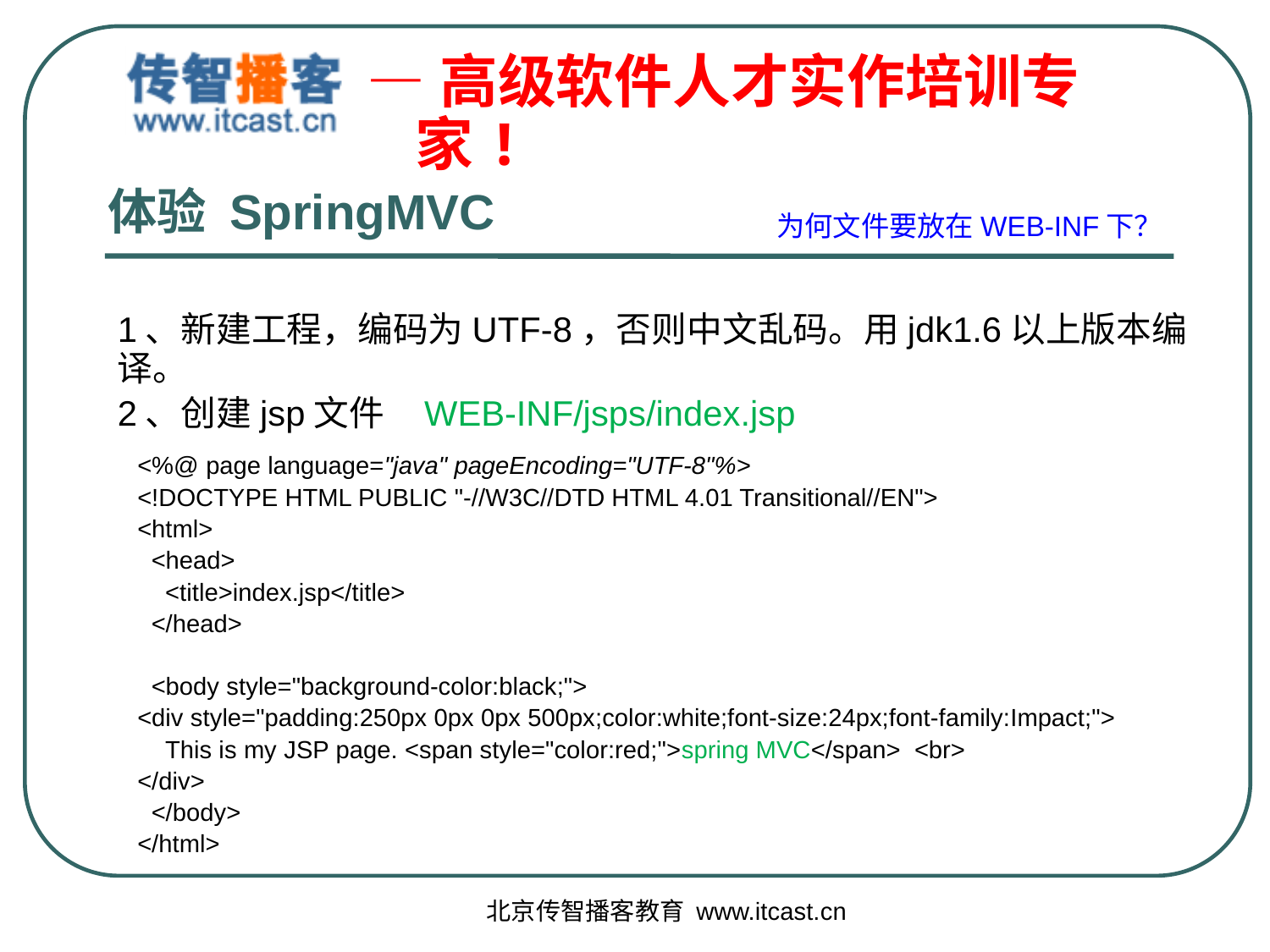

# 体验 SpringMVC
为何文件要放在WEB-INF下？
1、新建工程，编码为UTF-8，否则中文乱码。用jdk1.6以上版本编译。
2、创建jsp文件    WEB-INF/jsps/index.jsp
<%@ page language="java" pageEncoding="UTF-8"%>
<!DOCTYPE HTML PUBLIC "-//W3C//DTD HTML 4.01 Transitional//EN">
<html>
  <head>
    <title>index.jsp</title>
  </head>

  <body style="background-color:black;">
<div style="padding:250px 0px 0px 500px;color:white;font-size:24px;font-family:Impact;">
    This is my JSP page. <span style="color:red;">spring MVC</span>  <br>
</div>
  </body>
</html>
北京传智播客教育 www.itcast.cn